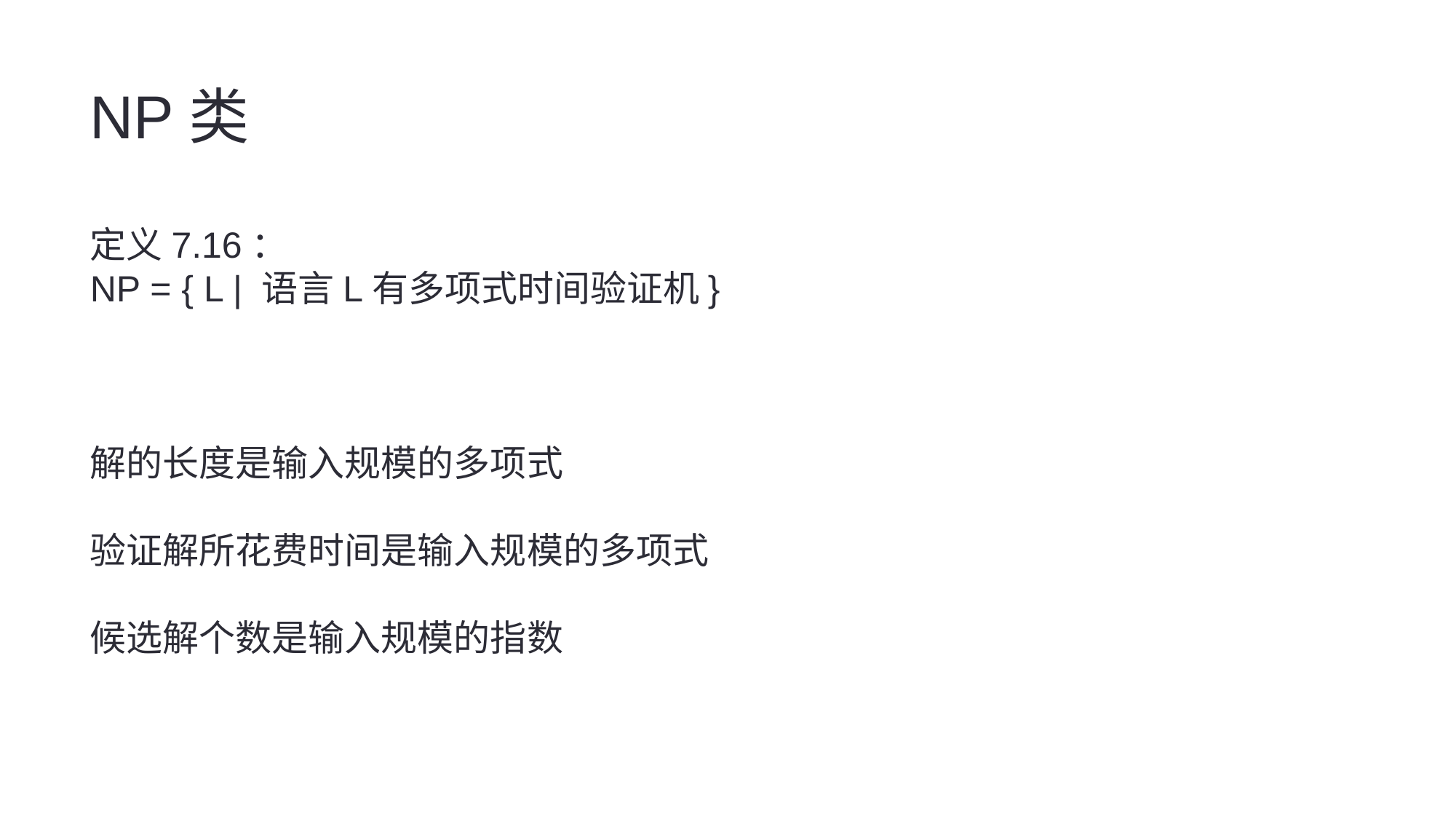

NP类
定义7.16：
NP = { L | 语言L有多项式时间验证机}

解的长度是输入规模的多项式

验证解所花费时间是输入规模的多项式

候选解个数是输入规模的指数